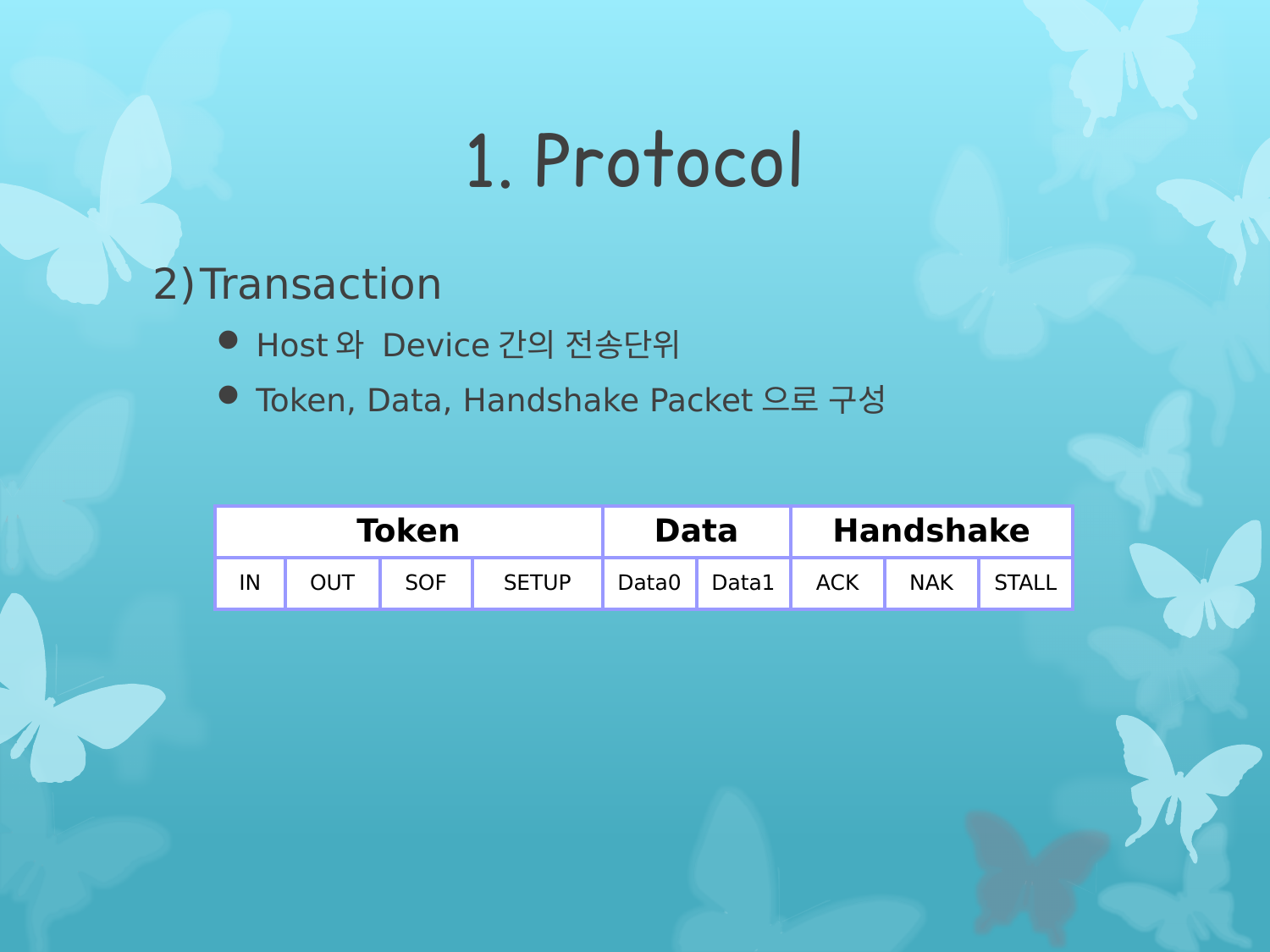

# 1. Protocol
Transaction
Host와 Device간의 전송단위
Token, Data, Handshake Packet으로 구성

| Token |  |  |  | Data |  | Handshake |  |  |
| --- | --- | --- | --- | --- | --- | --- | --- | --- |
| IN | OUT | SOF | SETUP | Data0 | Data1 | ACK | NAK | STALL |